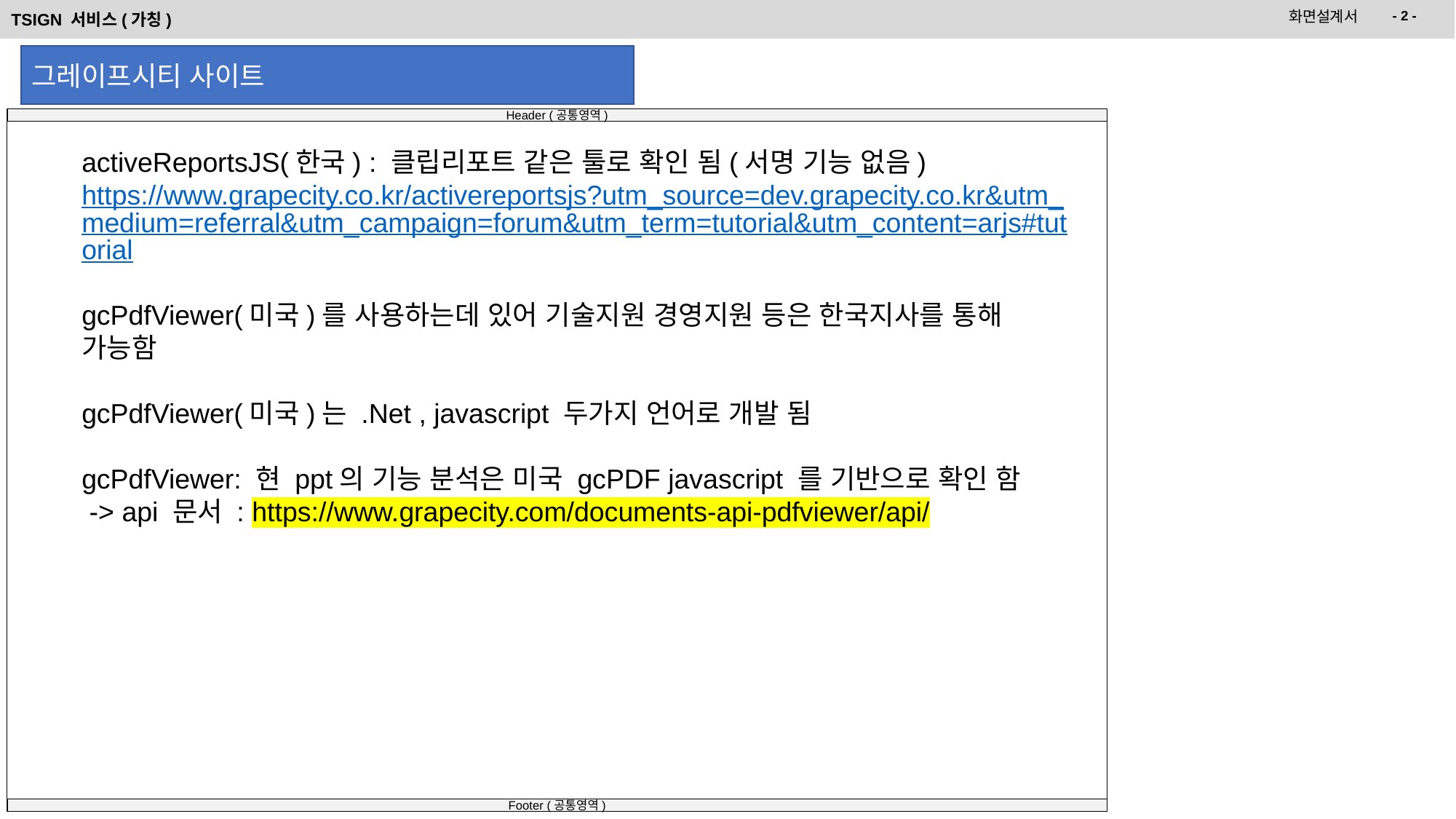

그레이프시티 사이트
activeReportsJS(한국) : 클립리포트 같은 툴로 확인 됨(서명 기능 없음) https://www.grapecity.co.kr/activereportsjs?utm_source=dev.grapecity.co.kr&utm_medium=referral&utm_campaign=forum&utm_term=tutorial&utm_content=arjs#tutorial

gcPdfViewer(미국)를 사용하는데 있어 기술지원 경영지원 등은 한국지사를 통해 가능함

gcPdfViewer(미국)는 .Net , javascript 두가지 언어로 개발 됨

gcPdfViewer: 현 ppt의 기능 분석은 미국 gcPDF javascript 를 기반으로 확인 함
 -> api 문서 : https://www.grapecity.com/documents-api-pdfviewer/api/